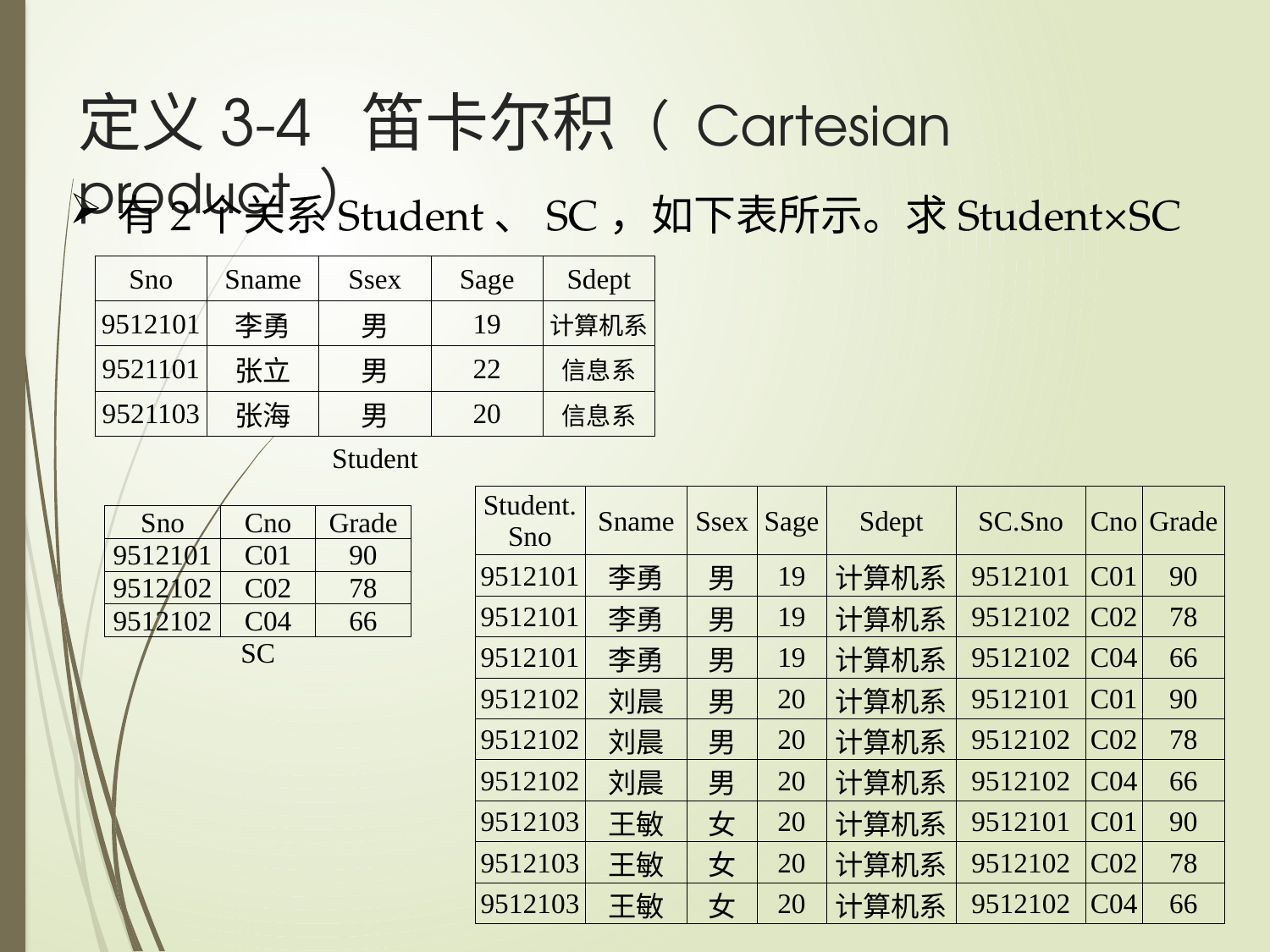

# 定义3-4  笛卡尔积（ Cartesian product ）
有2个关系Student、SC，如下表所示。求Student×SC
| Sno | Sname | Ssex | Sage | Sdept |
| --- | --- | --- | --- | --- |
| 9512101 | 李勇 | 男 | 19 | 计算机系 |
| 9521101 | 张立 | 男 | 22 | 信息系 |
| 9521103 | 张海 | 男 | 20 | 信息系 |
| Student |  |  |  |  |
| Student.Sno | Sname | Ssex | Sage | Sdept | SC.Sno | Cno | Grade |
| --- | --- | --- | --- | --- | --- | --- | --- |
| 9512101 | 李勇 | 男 | 19 | 计算机系 | 9512101 | C01 | 90 |
| 9512101 | 李勇 | 男 | 19 | 计算机系 | 9512102 | C02 | 78 |
| 9512101 | 李勇 | 男 | 19 | 计算机系 | 9512102 | C04 | 66 |
| 9512102 | 刘晨 | 男 | 20 | 计算机系 | 9512101 | C01 | 90 |
| 9512102 | 刘晨 | 男 | 20 | 计算机系 | 9512102 | C02 | 78 |
| 9512102 | 刘晨 | 男 | 20 | 计算机系 | 9512102 | C04 | 66 |
| 9512103 | 王敏 | 女 | 20 | 计算机系 | 9512101 | C01 | 90 |
| 9512103 | 王敏 | 女 | 20 | 计算机系 | 9512102 | C02 | 78 |
| 9512103 | 王敏 | 女 | 20 | 计算机系 | 9512102 | C04 | 66 |
| Sno | Cno | Grade |
| --- | --- | --- |
| 9512101 | C01 | 90 |
| 9512102 | C02 | 78 |
| 9512102 | C04 | 66 |
| SC |  |  |